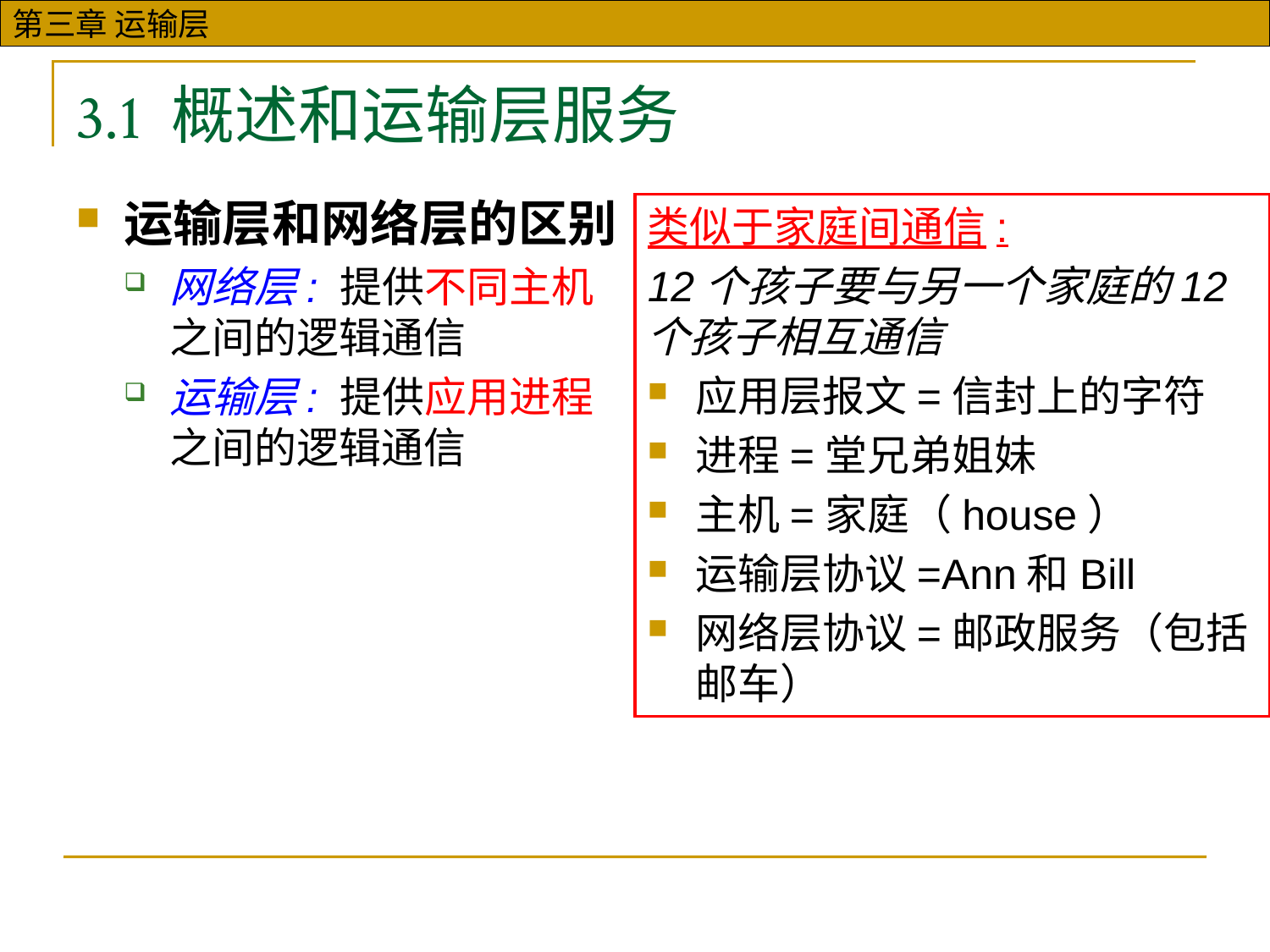

# 3.1 概述和运输层服务
运输层和网络层的区别
网络层: 提供不同主机之间的逻辑通信
运输层: 提供应用进程之间的逻辑通信
类似于家庭间通信:
12个孩子要与另一个家庭的12个孩子相互通信
应用层报文=信封上的字符
进程=堂兄弟姐妹
主机=家庭（house）
运输层协议=Ann和Bill
网络层协议=邮政服务（包括邮车）
6